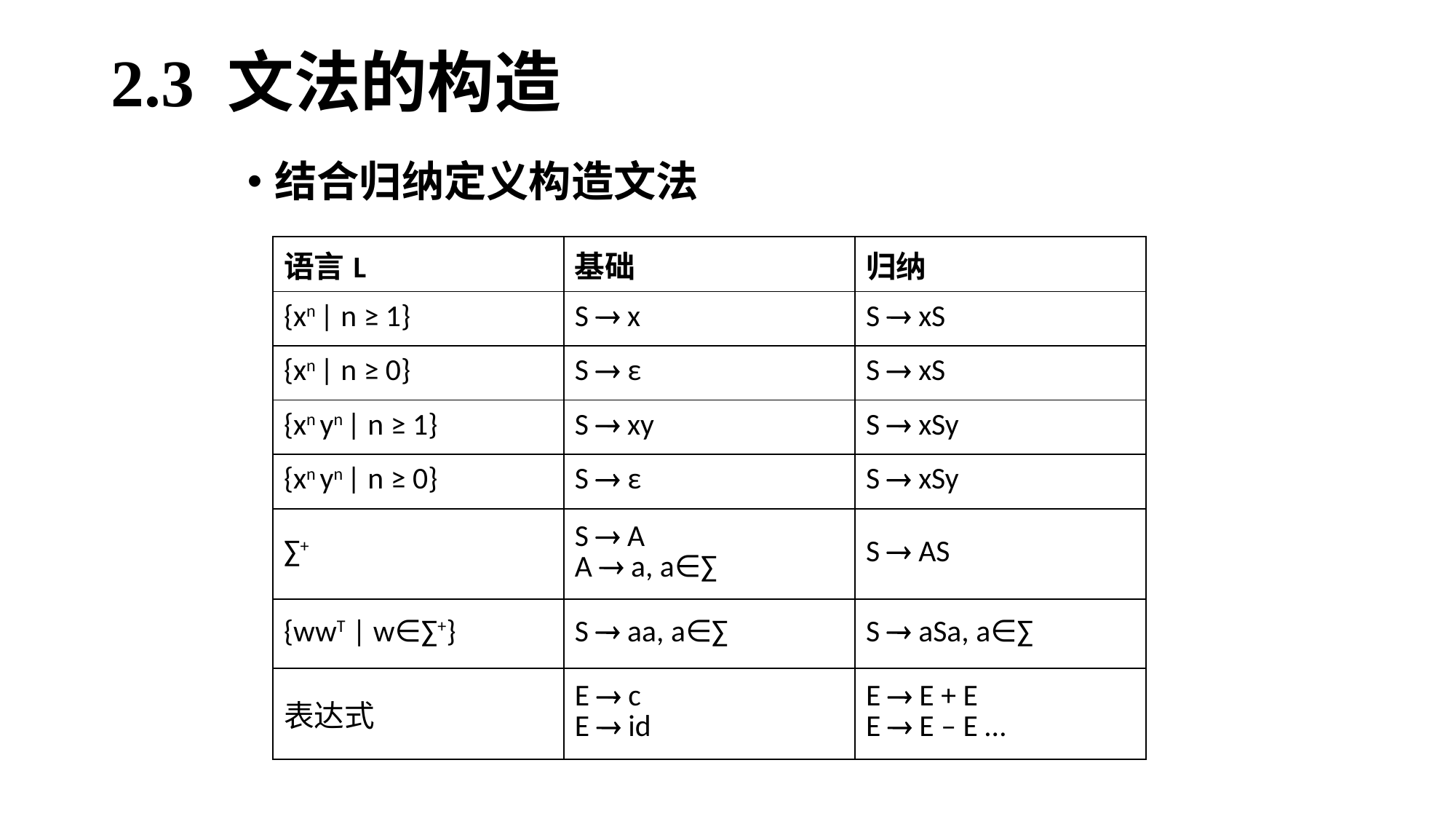

# 2.3 文法的构造
结合归纳定义构造文法

| 语言L | 基础 | 归纳 |
| --- | --- | --- |
| {xn | n ≥ 1} | S → x | S → xS |
| {xn | n ≥ 0} | S → ε | S → xS |
| {xn yn | n ≥ 1} | S → xy | S → xSy |
| {xn yn | n ≥ 0} | S → ε | S → xSy |
| ∑+ | S → A A → a, a∈∑ | S → AS |
| {wwT | w∈∑+} | S → aa, a∈∑ | S → aSa, a∈∑ |
| 表达式 | E → c E → id | E → E + E E → E – E … |
4